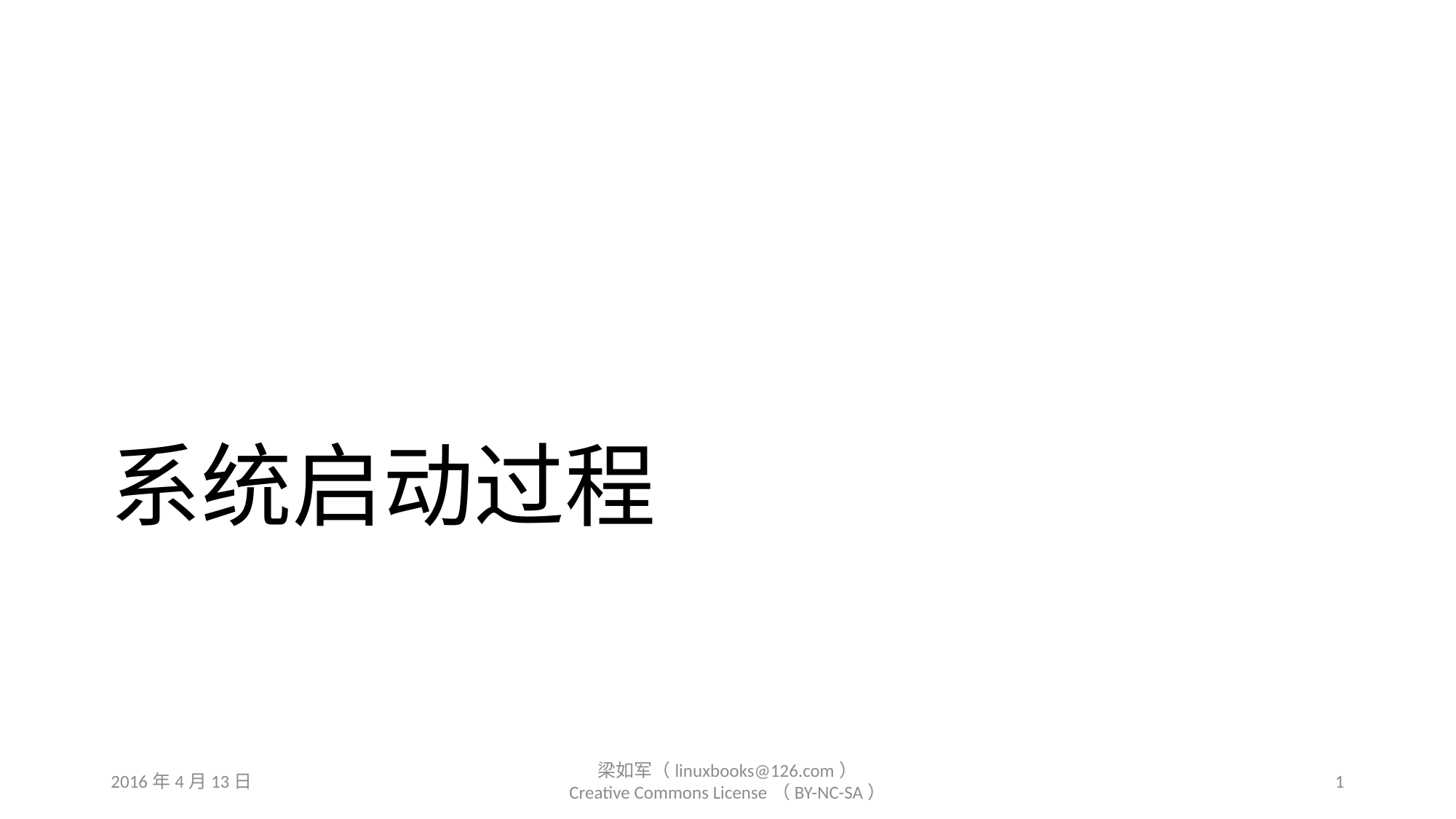

# 系统启动过程

2016年4月13日
1
梁如军（linuxbooks@126.com）
Creative Commons License（BY-NC-SA）